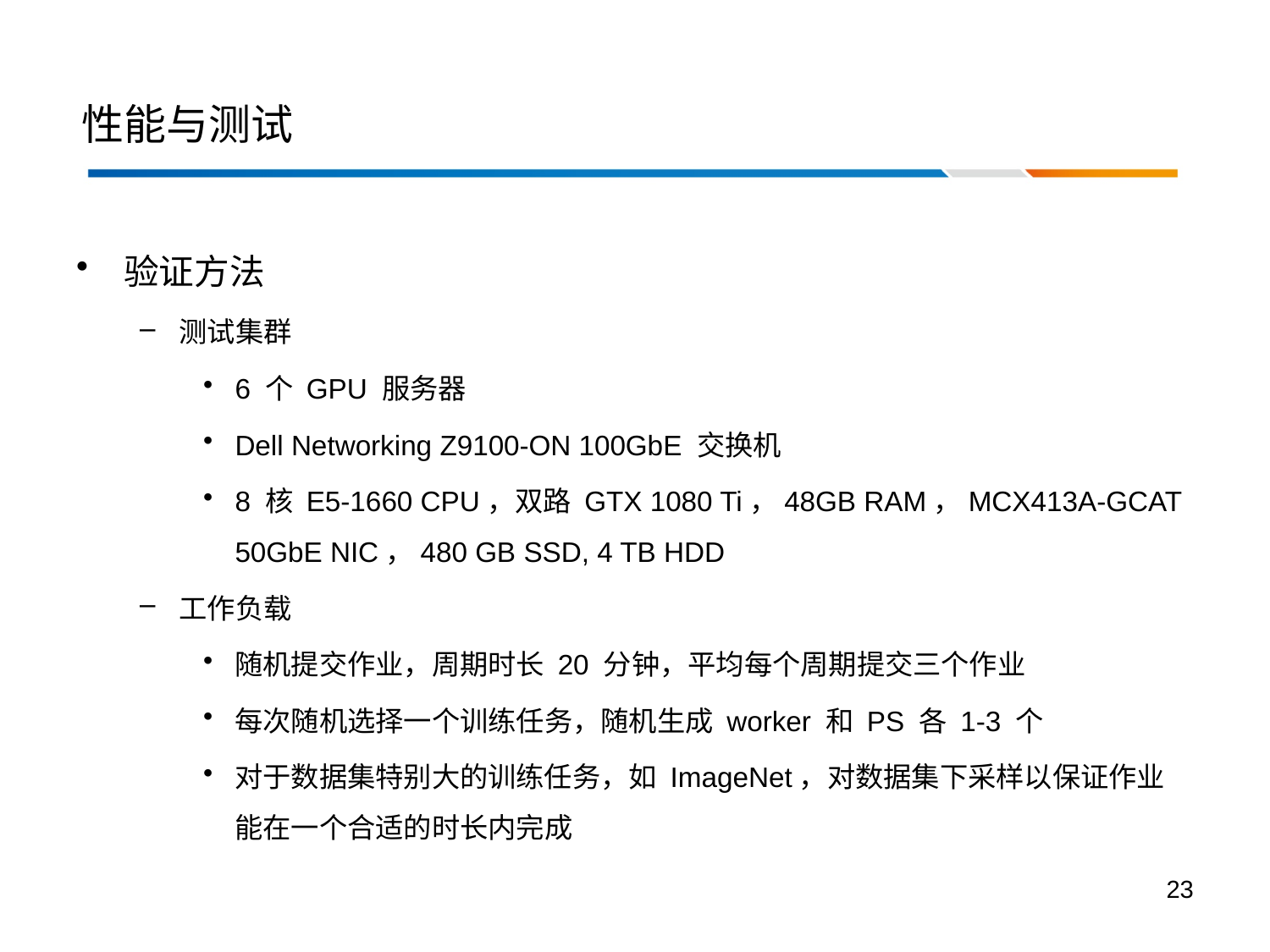

# 性能与测试
验证方法
测试集群
6 个 GPU 服务器
Dell Networking Z9100-ON 100GbE 交换机
8 核 E5-1660 CPU，双路 GTX 1080 Ti，48GB RAM，MCX413A-GCAT 50GbE NIC，480 GB SSD, 4 TB HDD
工作负载
随机提交作业，周期时长 20 分钟，平均每个周期提交三个作业
每次随机选择一个训练任务，随机生成 worker 和 PS 各 1-3 个
对于数据集特别大的训练任务，如 ImageNet，对数据集下采样以保证作业能在一个合适的时长内完成
23